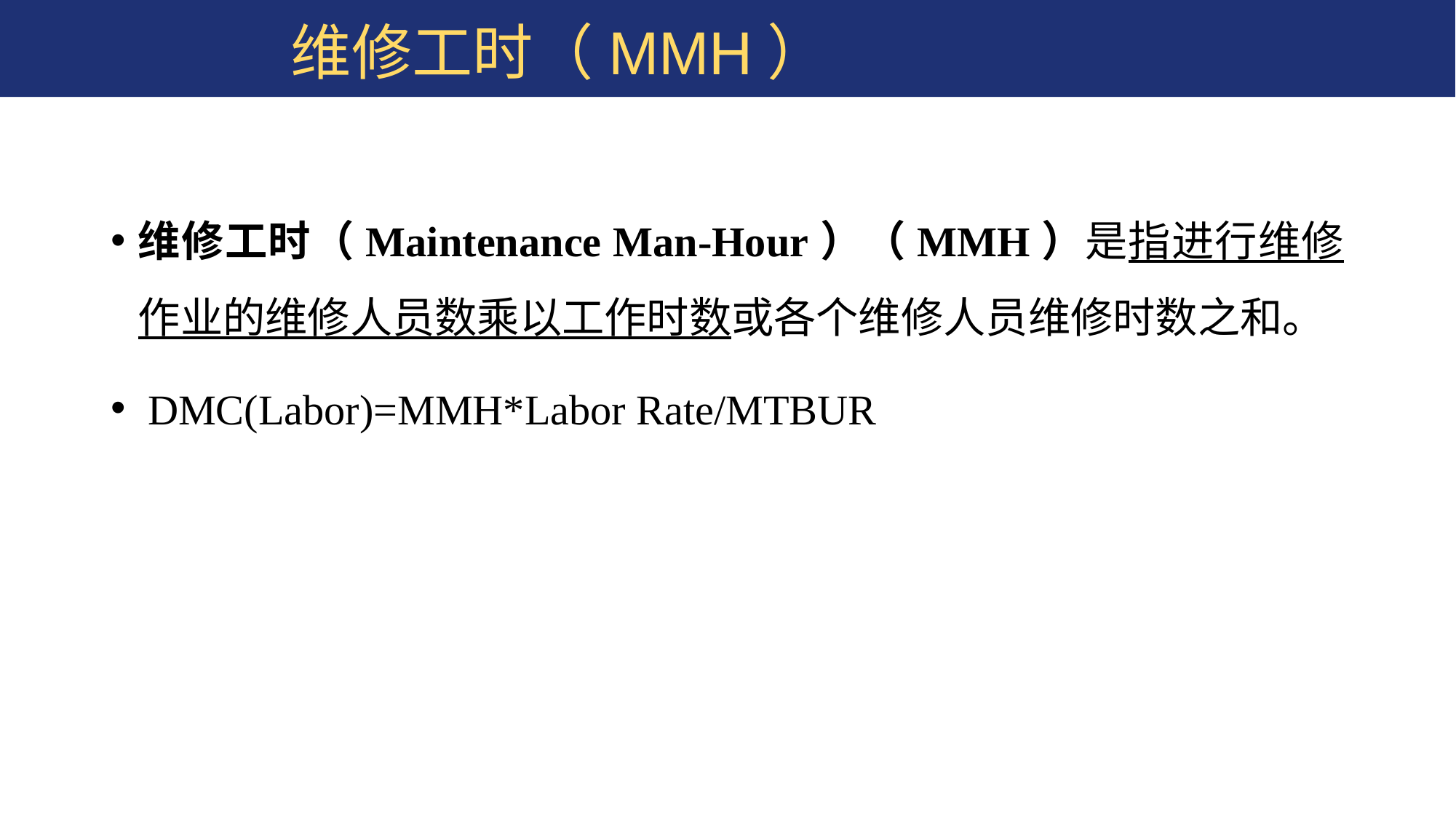

# 维修工时（MMH）
维修工时（Maintenance Man-Hour）（MMH）是指进行维修作业的维修人员数乘以工作时数或各个维修人员维修时数之和。
 DMC(Labor)=MMH*Labor Rate/MTBUR